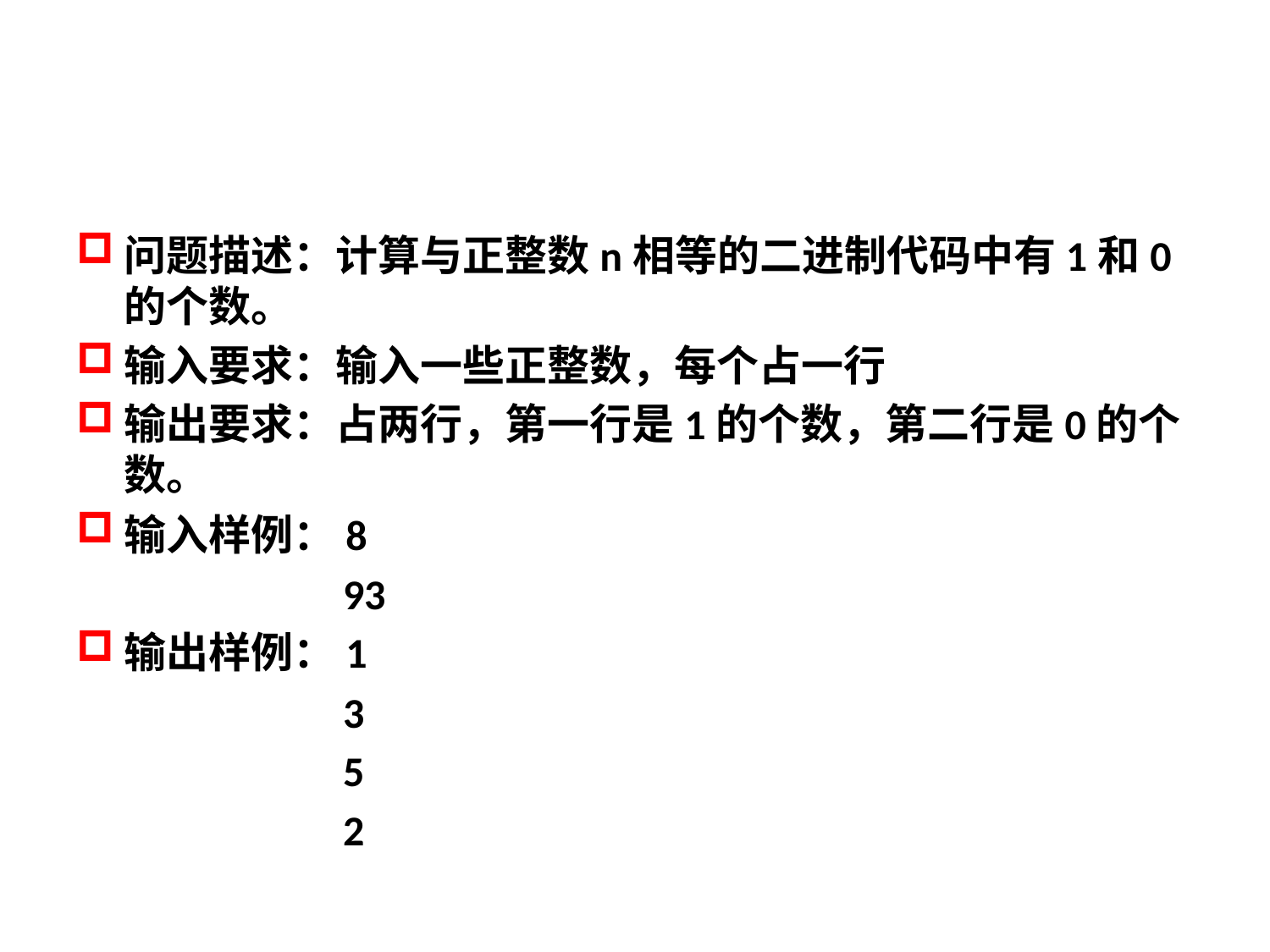

#
问题描述：计算与正整数n相等的二进制代码中有1和0的个数。
输入要求：输入一些正整数，每个占一行
输出要求：占两行，第一行是1的个数，第二行是0的个数。
输入样例：8
                            93
输出样例：1
                            3
                            5
                            2